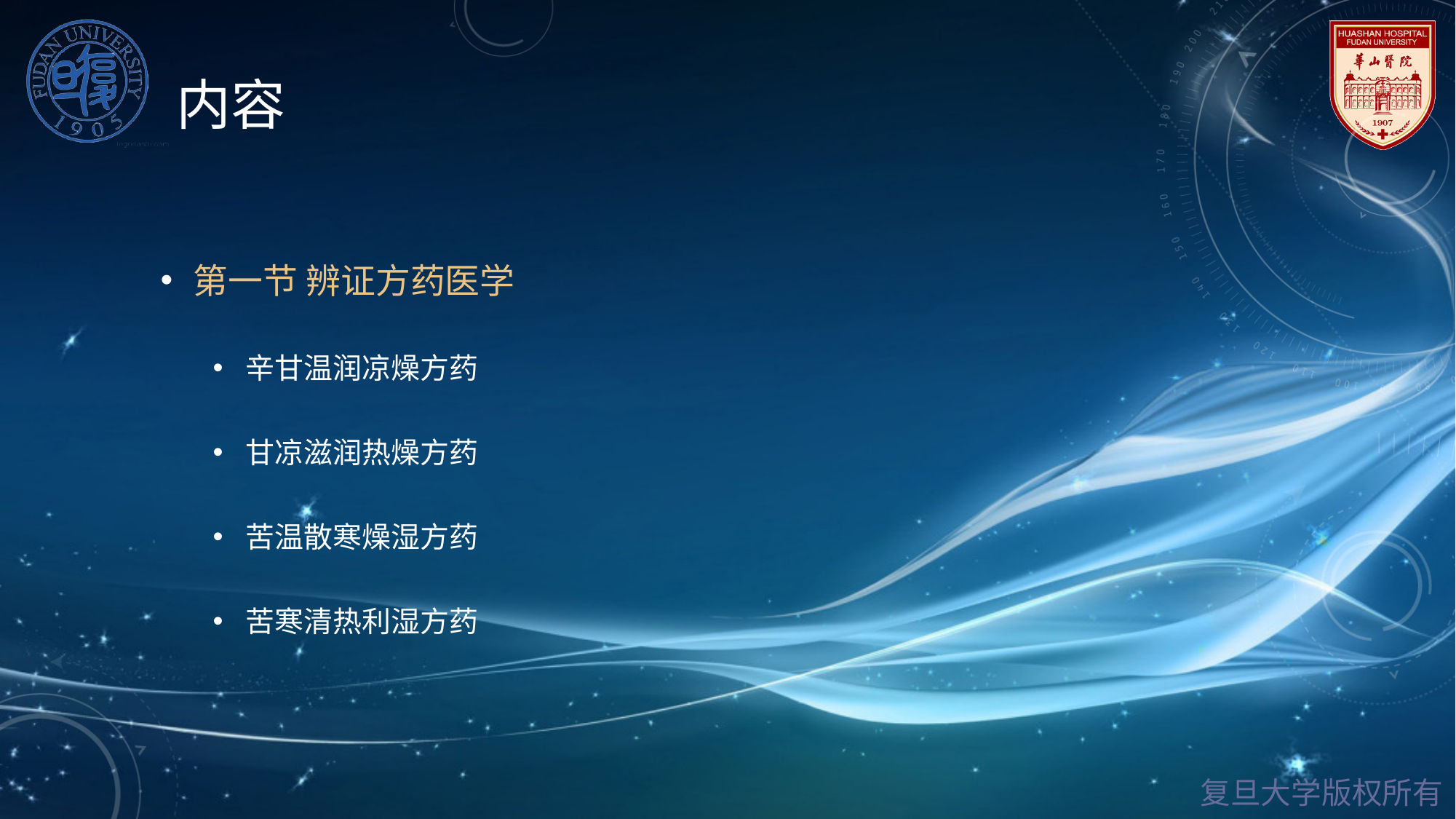

# 内容
第一节 辨证方药医学
辛甘温润凉燥方药
甘凉滋润热燥方药
苦温散寒燥湿方药
苦寒清热利湿方药